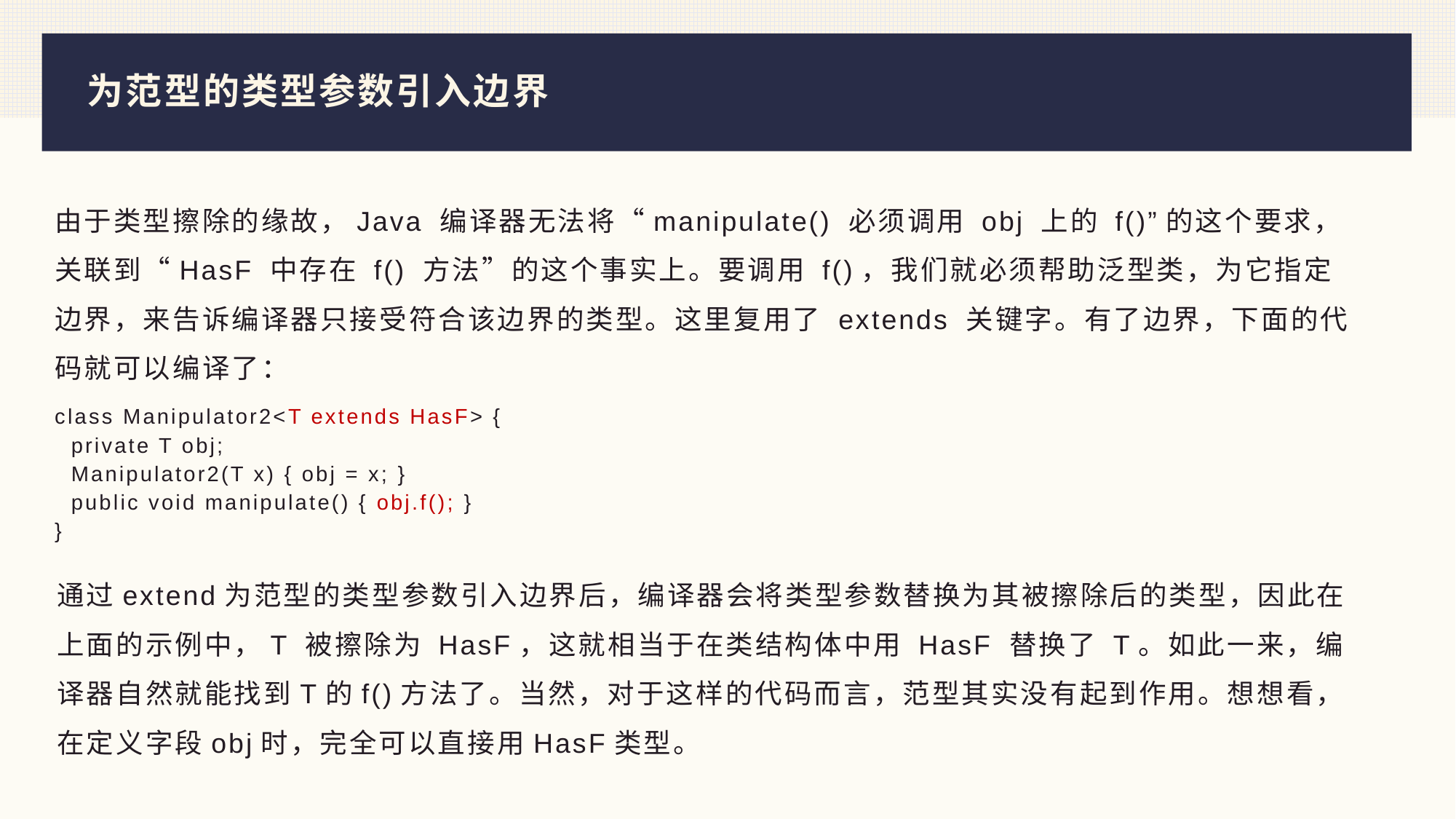

# 为范型的类型参数引入边界
由于类型擦除的缘故，Java 编译器无法将“manipulate() 必须调用 obj 上的 f()”的这个要求，关联到“HasF 中存在 f() 方法”的这个事实上。要调用 f()，我们就必须帮助泛型类，为它指定边界，来告诉编译器只接受符合该边界的类型。这里复用了 extends 关键字。有了边界，下面的代码就可以编译了：
class Manipulator2<T extends HasF> {
  private T obj;
  Manipulator2(T x) { obj = x; }
  public void manipulate() { obj.f(); }
}
通过extend为范型的类型参数引入边界后，编译器会将类型参数替换为其被擦除后的类型，因此在上面的示例中，T 被擦除为 HasF，这就相当于在类结构体中用 HasF 替换了 T。如此一来，编译器自然就能找到T的f()方法了。当然，对于这样的代码而言，范型其实没有起到作用。想想看，在定义字段obj时，完全可以直接用HasF类型。